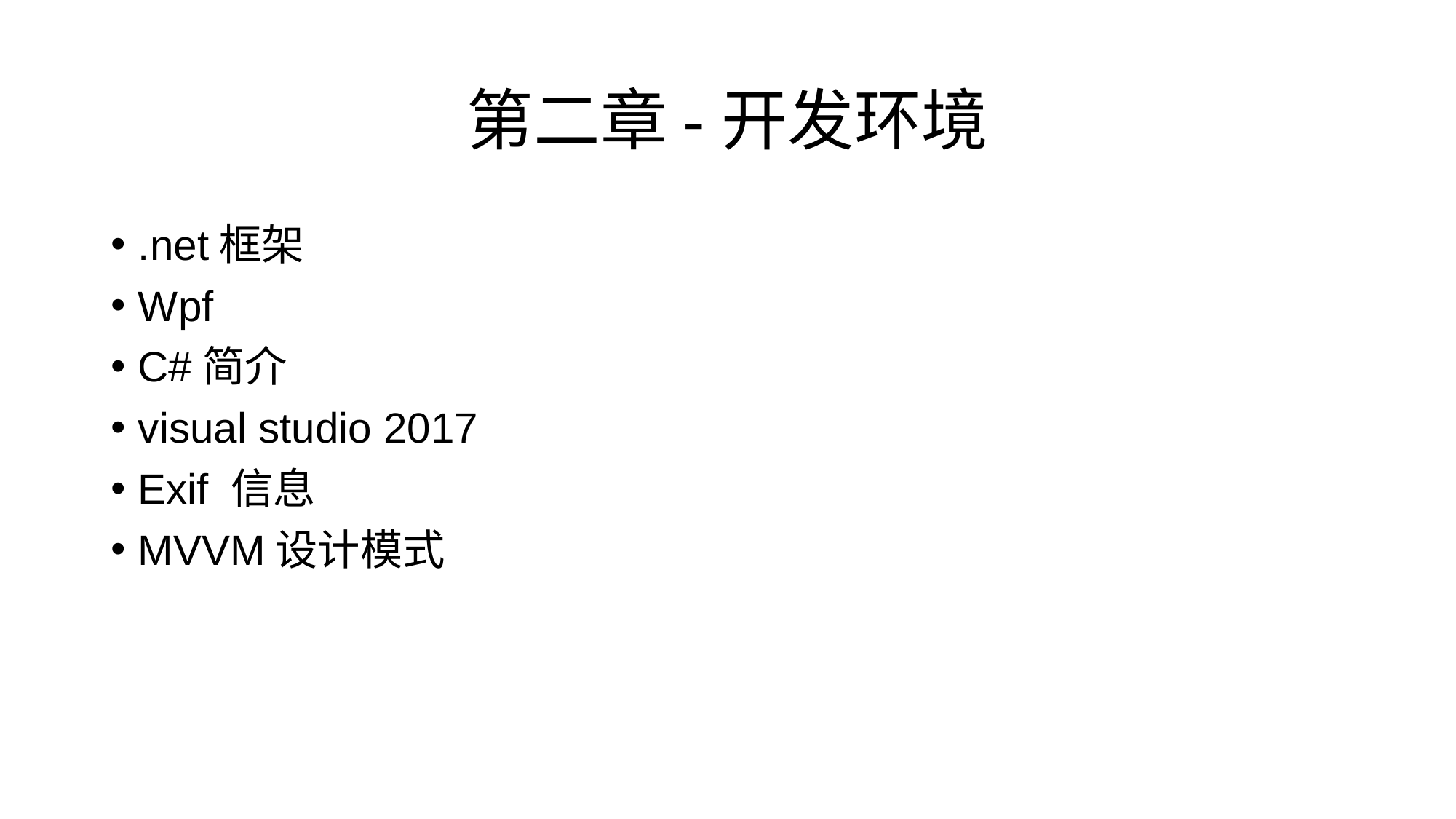

# 第二章-开发环境
.net框架
Wpf
C#简介
visual studio 2017
Exif 信息
MVVM设计模式